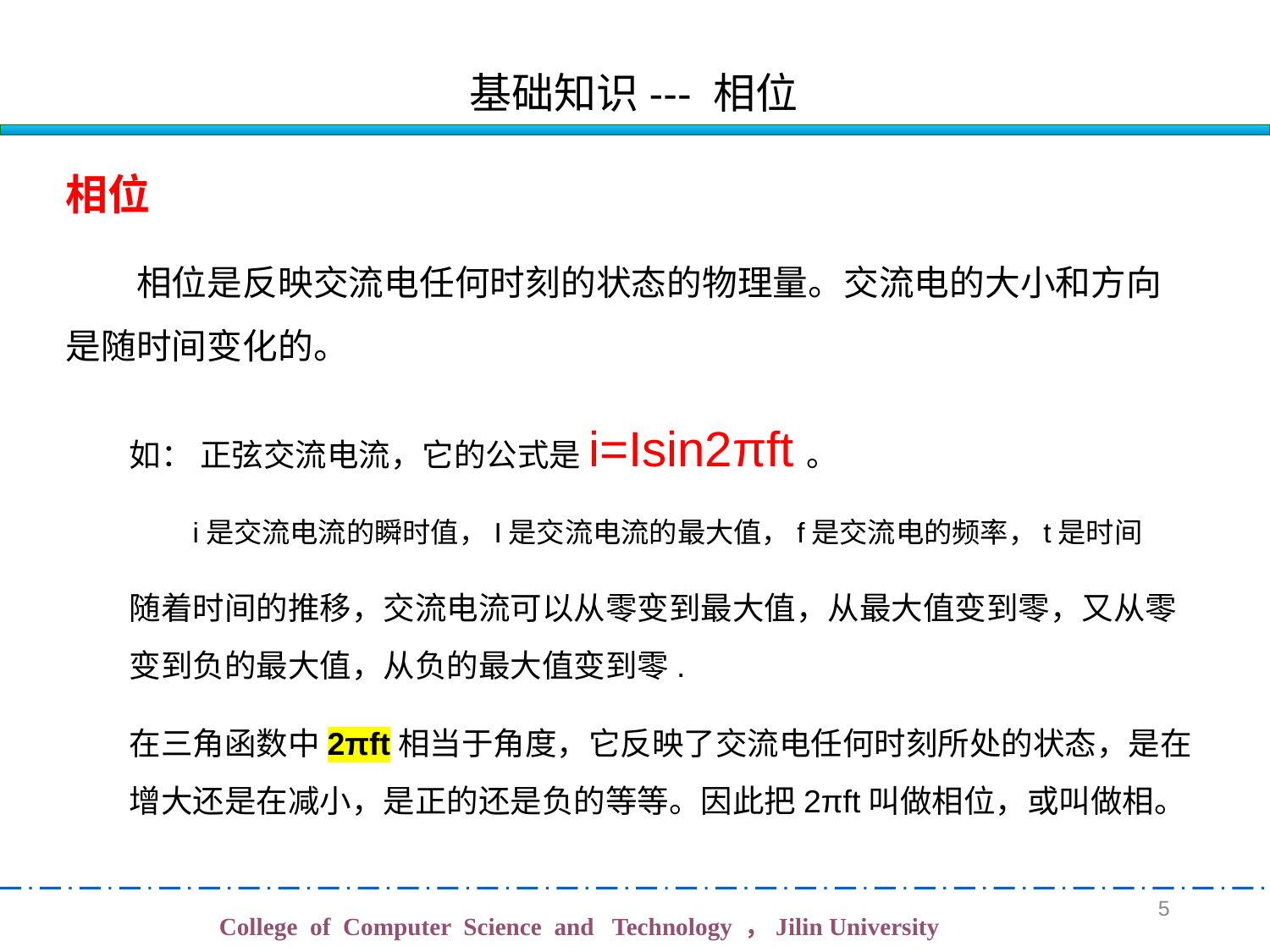

# 基础知识--- 相位
相位
　　相位是反映交流电任何时刻的状态的物理量。交流电的大小和方向是随时间变化的。
如： 正弦交流电流，它的公式是i=Isin2πft。
i是交流电流的瞬时值，I是交流电流的最大值，f是交流电的频率，t是时间
随着时间的推移，交流电流可以从零变到最大值，从最大值变到零，又从零变到负的最大值，从负的最大值变到零.
在三角函数中2πft相当于角度，它反映了交流电任何时刻所处的状态，是在增大还是在减小，是正的还是负的等等。因此把2πft叫做相位，或叫做相。
5